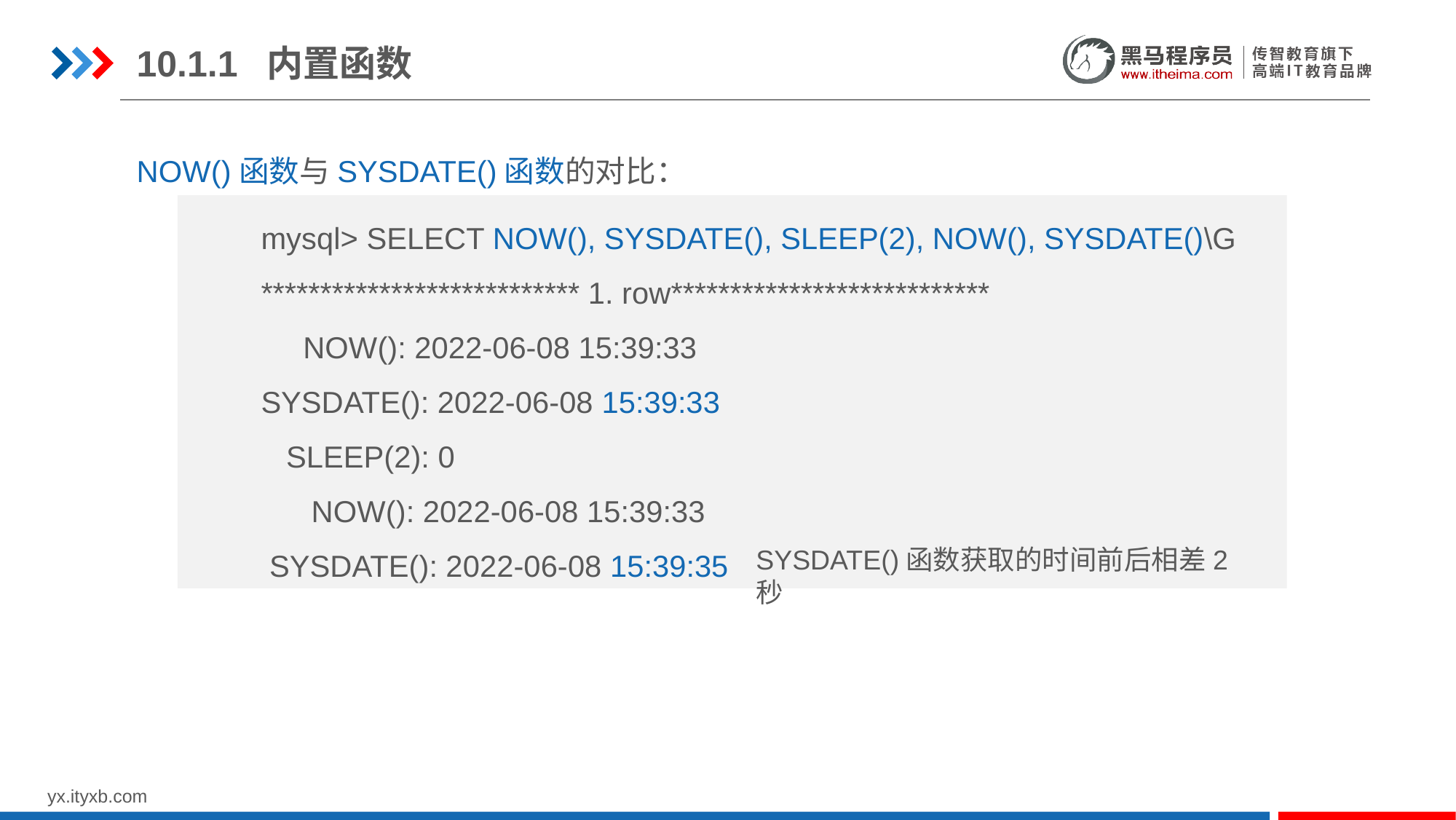

10.1.1  内置函数
NOW()函数与SYSDATE()函数的对比：
mysql> SELECT NOW(), SYSDATE(), SLEEP(2), NOW(), SYSDATE()\G
*************************** 1. row***************************
     NOW(): 2022-06-08 15:39:33
SYSDATE(): 2022-06-08 15:39:33
   SLEEP(2): 0
      NOW(): 2022-06-08 15:39:33
 SYSDATE(): 2022-06-08 15:39:35
SYSDATE()函数获取的时间前后相差2秒